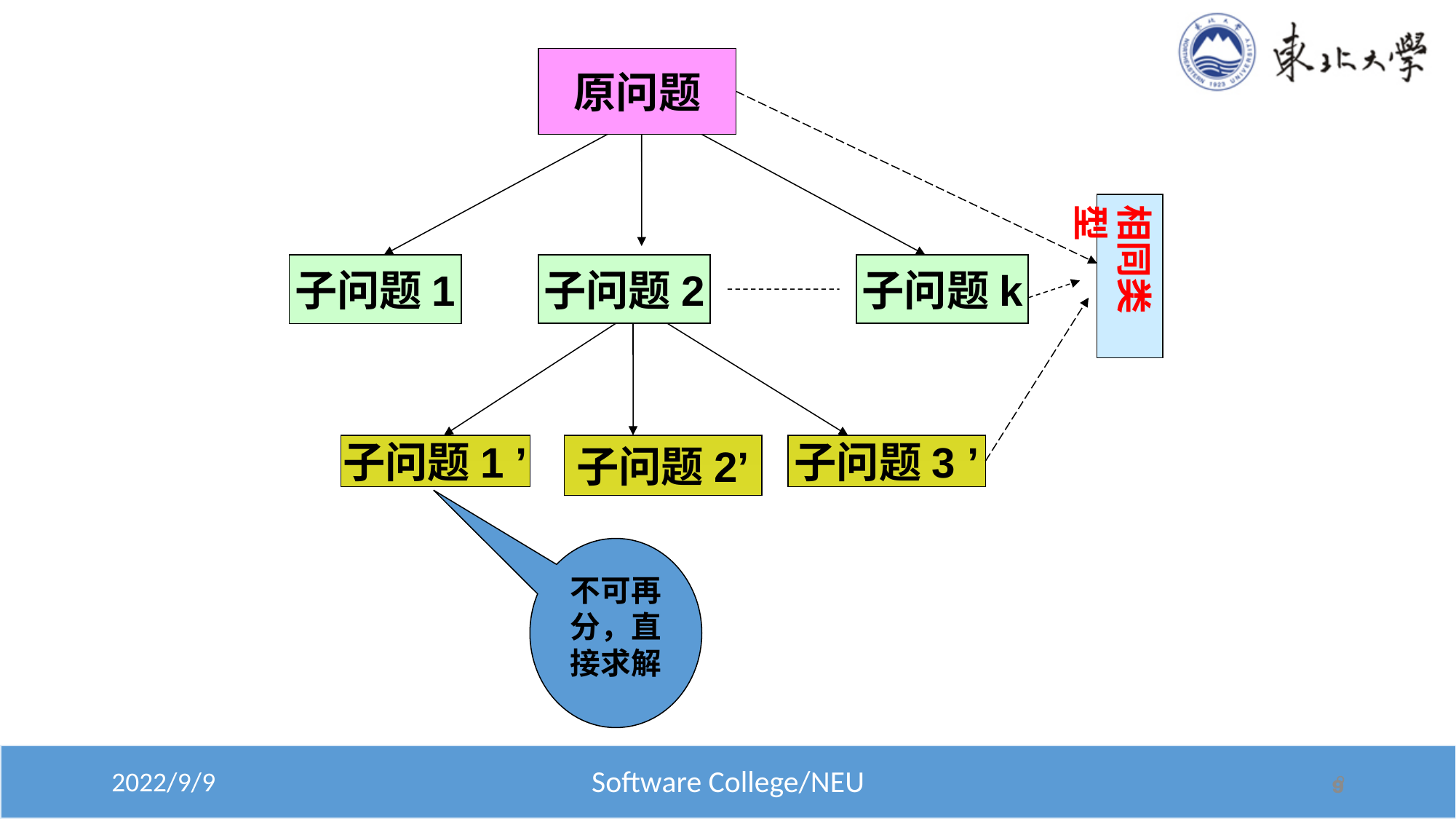

原问题

相同类型
子问题1
子问题2
子问题k

子问题1 ’
子问题2’
子问题3 ’
不可再分，直接求解
9